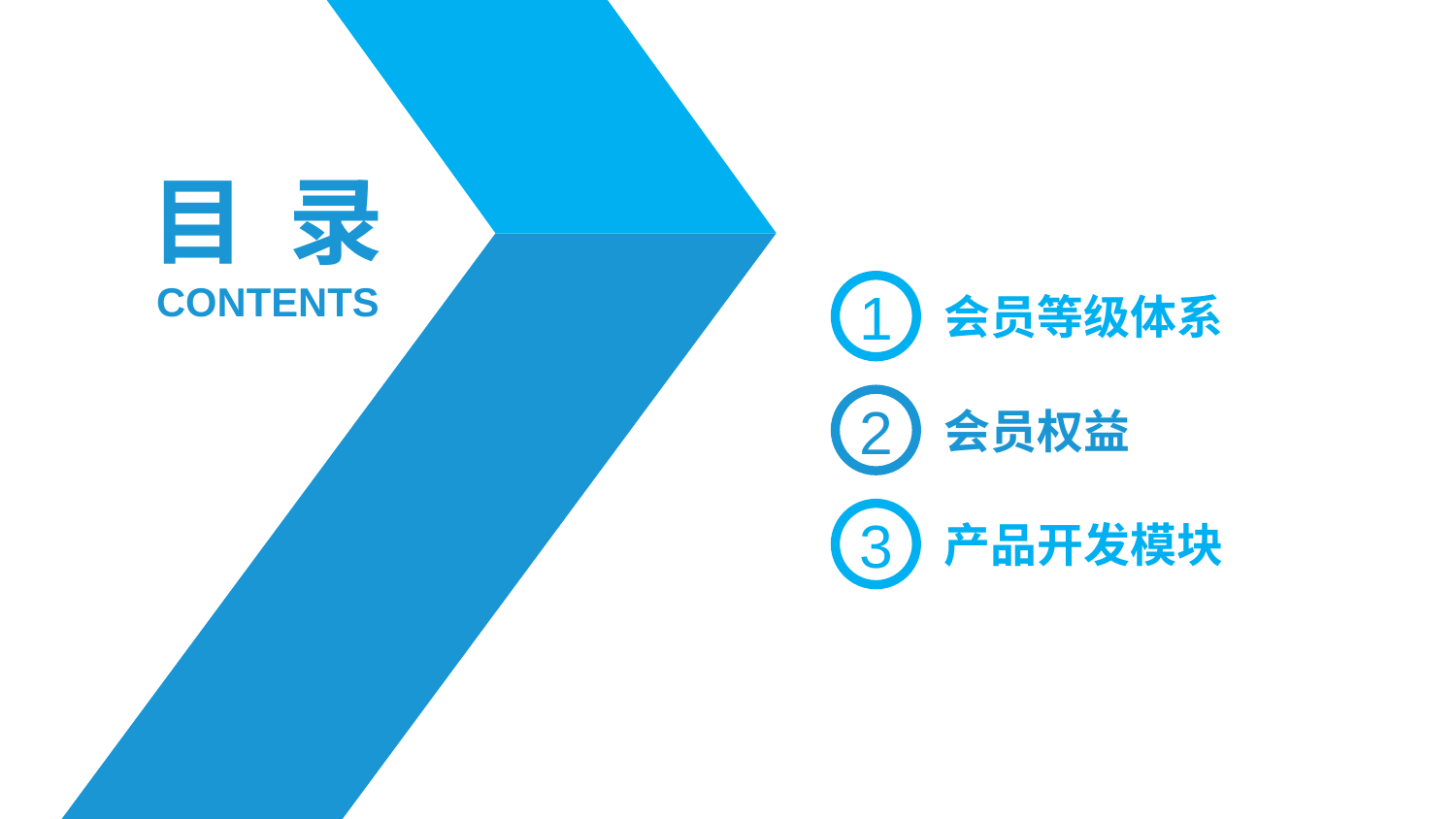

目  录

1
CONTENTS
会员等级体系
2
会员权益
3
产品开发模块